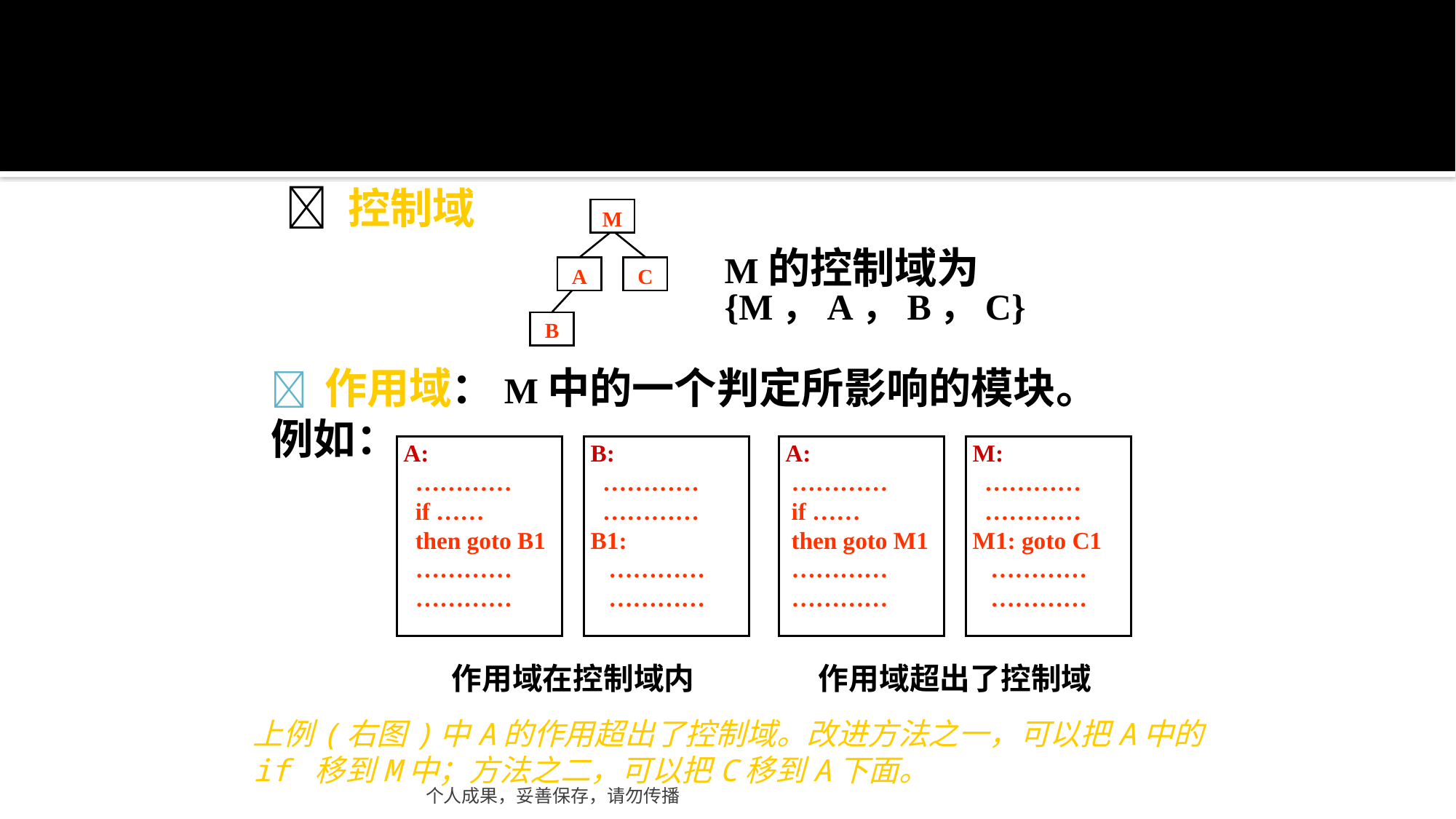

4. 作用域在控制域内
♦ 控制域
M

A
C

B
M的控制域为 {M，A，B，C}
♦ 作用域：M中的一个判定所影响的模块。
例如：
A:
  …………
  if ……
  then goto B1
  …………
  …………
B:
  …………
  …………
B1:
   …………
   …………
作用域在控制域内
A:
 …………
 if ……
 then goto M1
 …………
 …………
M:
  …………
  …………
M1: goto C1
   …………
   …………
作用域超出了控制域
上例(右图)中A的作用超出了控制域。改进方法之一，可以把A中的 if 移到M中；方法之二，可以把C移到A下面。
个人成果，妥善保存，请勿传播